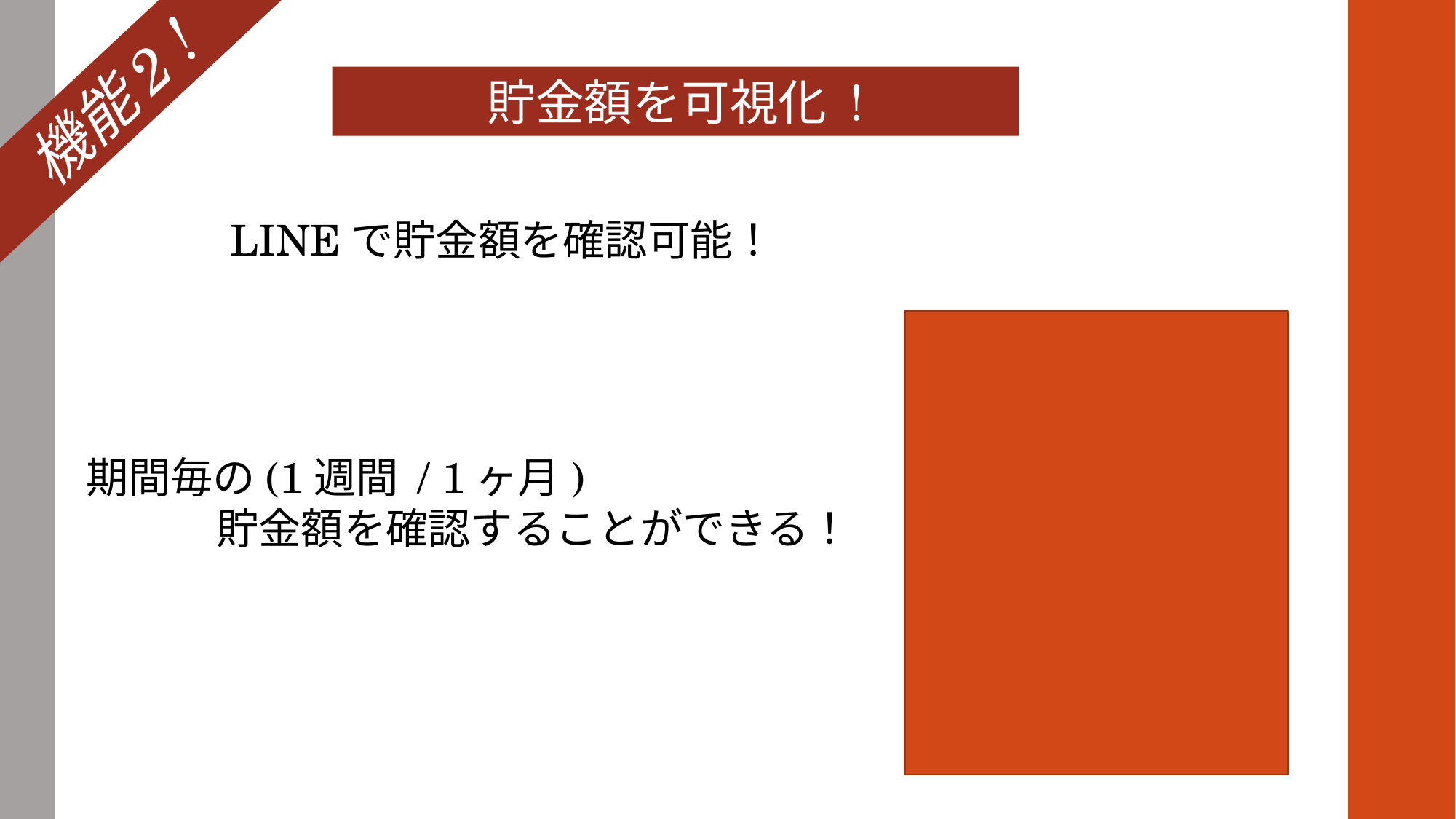

機能2 !
貯金額を可視化 !
LINEで貯金額を確認可能！

期間毎の(1週間 / 1ヶ月)
貯金額を確認することができる！